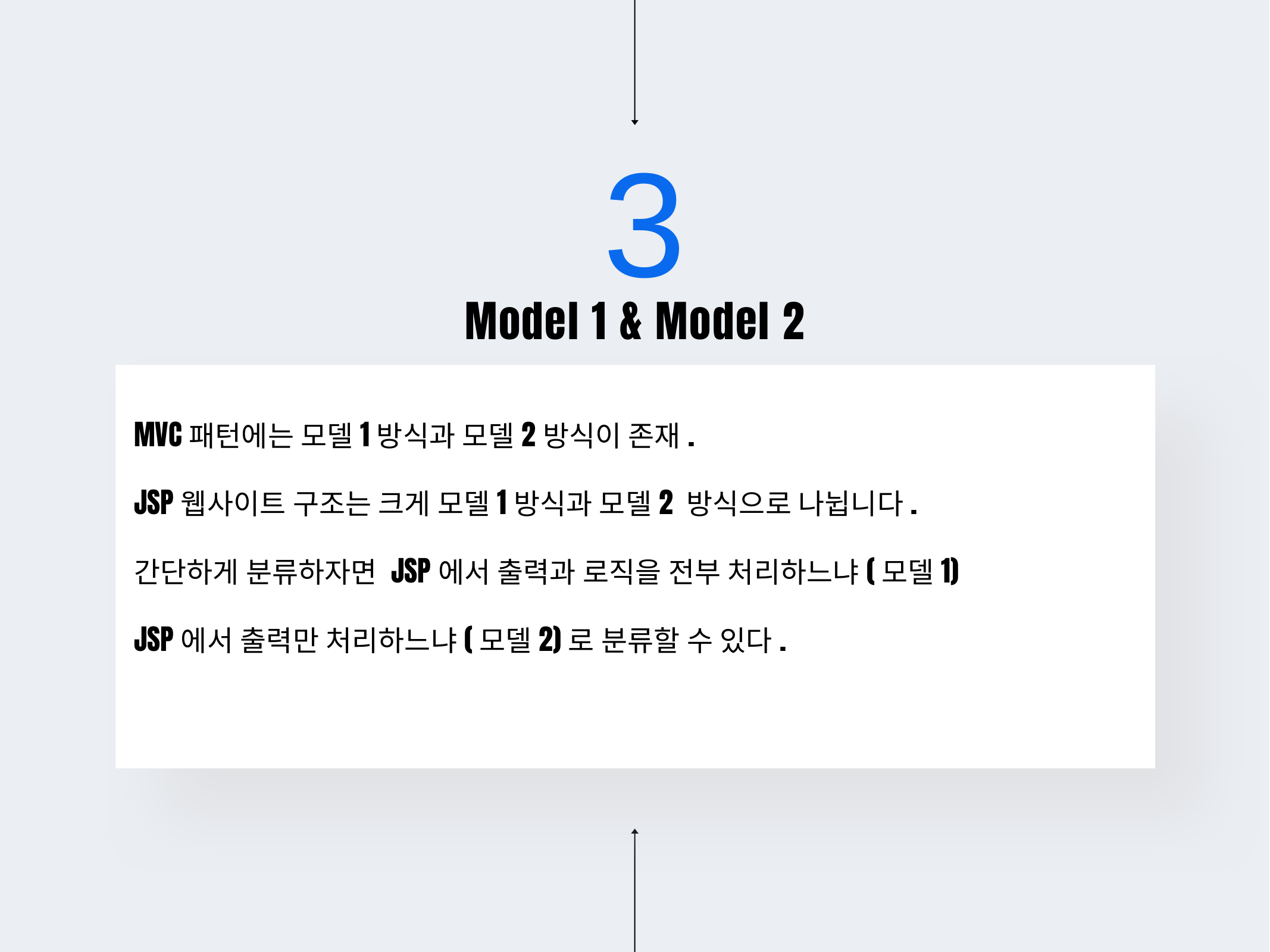

3
# Model 1 & Model 2

백그라운드에서 동작하는 로직을 처리합니다.
모델은 데이터를 가지고 있는 객체 또는 JAVA POJO라고 부름.
데이터가 바뀌었을 때 컨트롤러의 데이터를 업데이트 하는 로직도 포함.

JAVA POJO란?
마틴파울러 2000년 어느 컨퍼런스의 발표를 준비하면서 처음 만들어낸 말이다.
마틴파울러는 EJB보다 단순한 자바 오브젝트에 도메인 로직을 넣어
사용하는 것이 여러가지 장점이 있는데도 사람들은 평범한 자바오브젝트를
사용하기를 꺼려하는지에 의문을 가졌다.
자바오브젝트는 그럴싸한 이름이 없어서 사용을 주저하는 것이라는 결론을 내리고
그때 만든 단어가POJO라는 용어이다. 텍스트를 입력하십시오
MVC패턴에는 모델1방식과 모델2방식이 존재.

JSP웹사이트 구조는 크게 모델1방식과 모델2 방식으로 나뉩니다.

간단하게 분류하자면 JSP에서 출력과 로직을 전부 처리하느냐(모델1)

JSP에서 출력만 처리하느냐(모델2)로 분류할 수 있다.